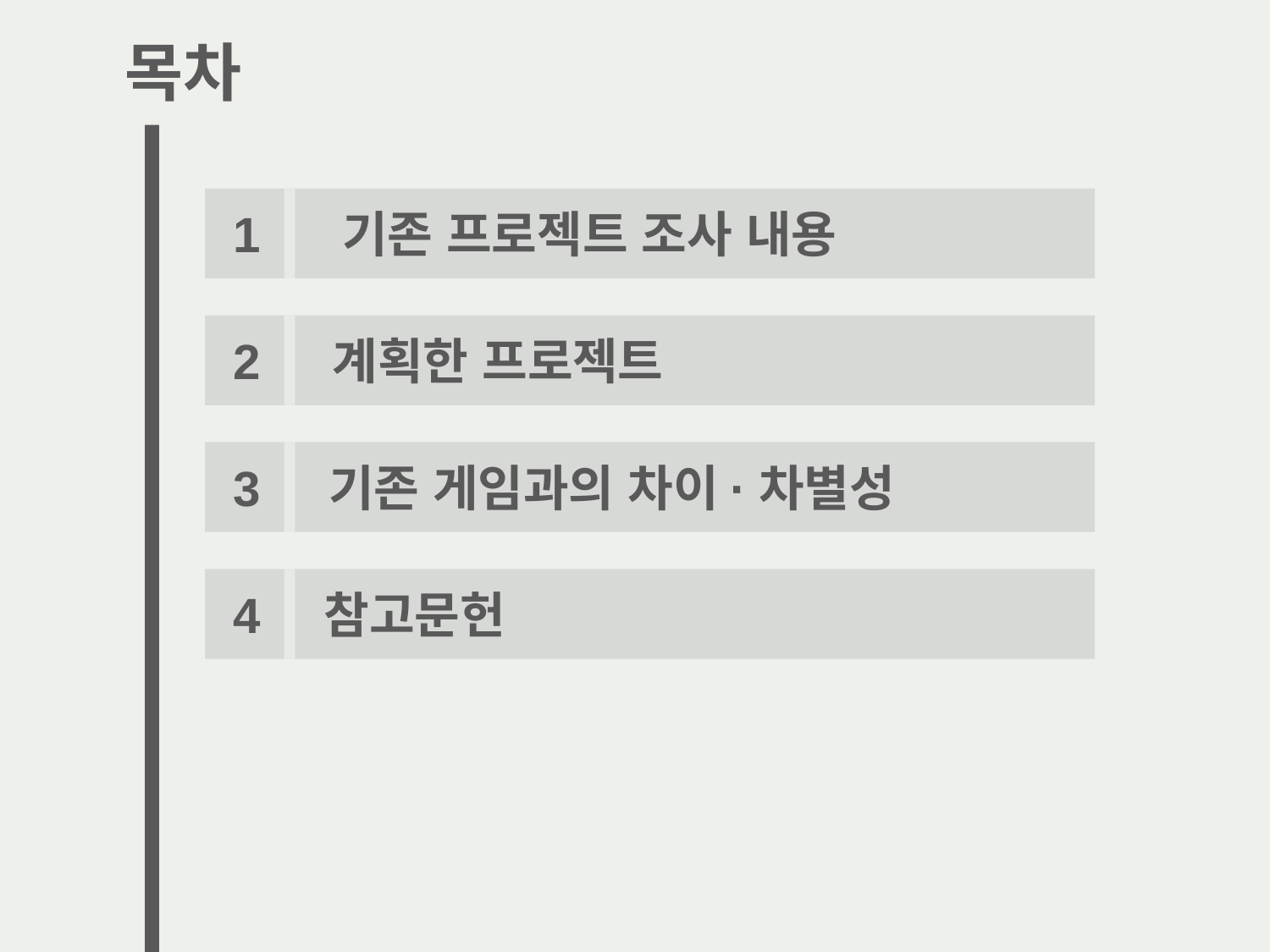

목차

1
기존 프로젝트 조사 내용

2
계획한 프로젝트

3
기존 게임과의 차이·차별성

4
참고문헌